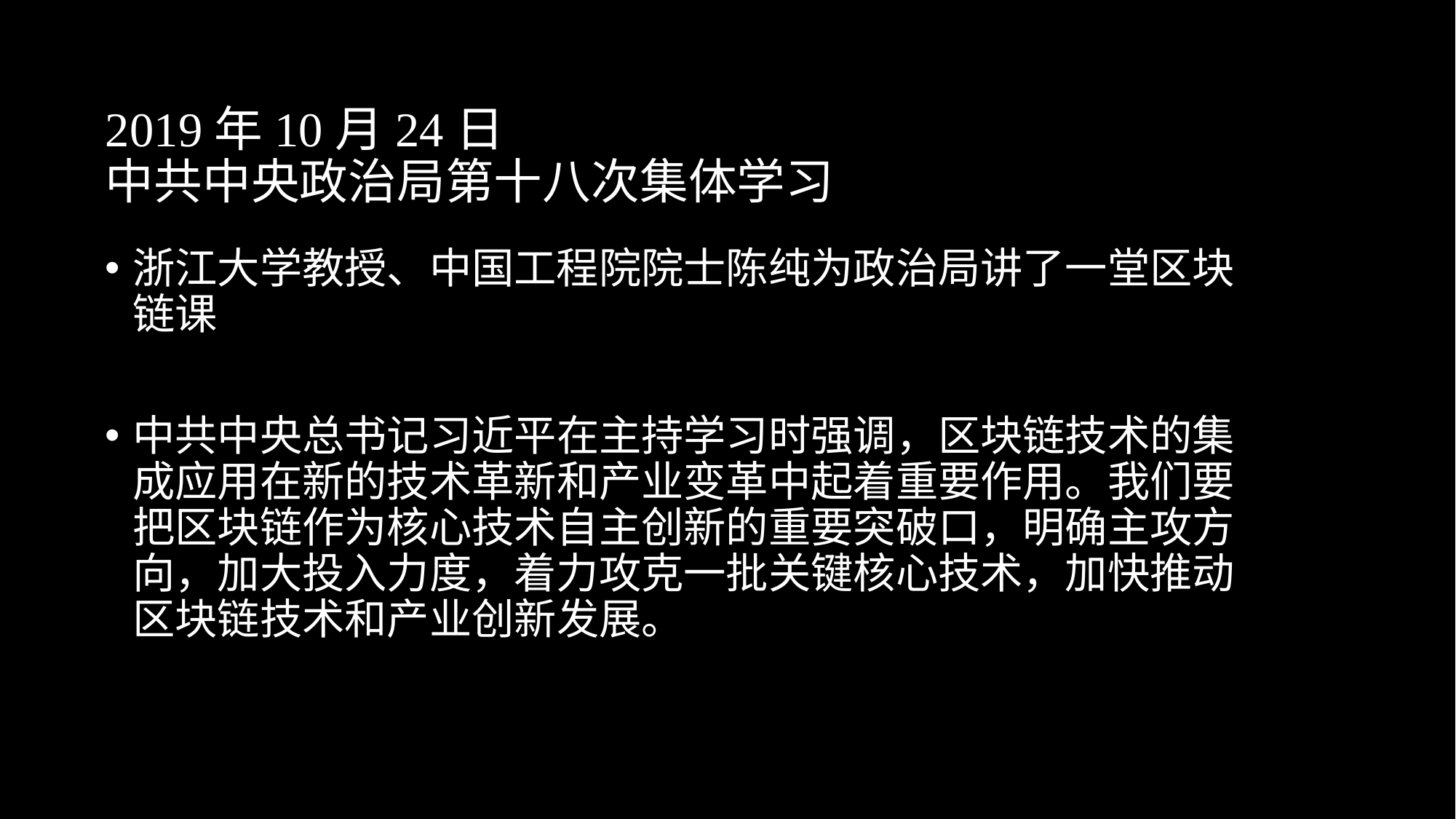

# 2019年10月24日 中共中央政治局第十八次集体学习
浙江大学教授、中国工程院院士陈纯为政治局讲了一堂区块链课

中共中央总书记习近平在主持学习时强调，区块链技术的集成应用在新的技术革新和产业变革中起着重要作用。我们要把区块链作为核心技术自主创新的重要突破口，明确主攻方向，加大投入力度，着力攻克一批关键核心技术，加快推动区块链技术和产业创新发展。